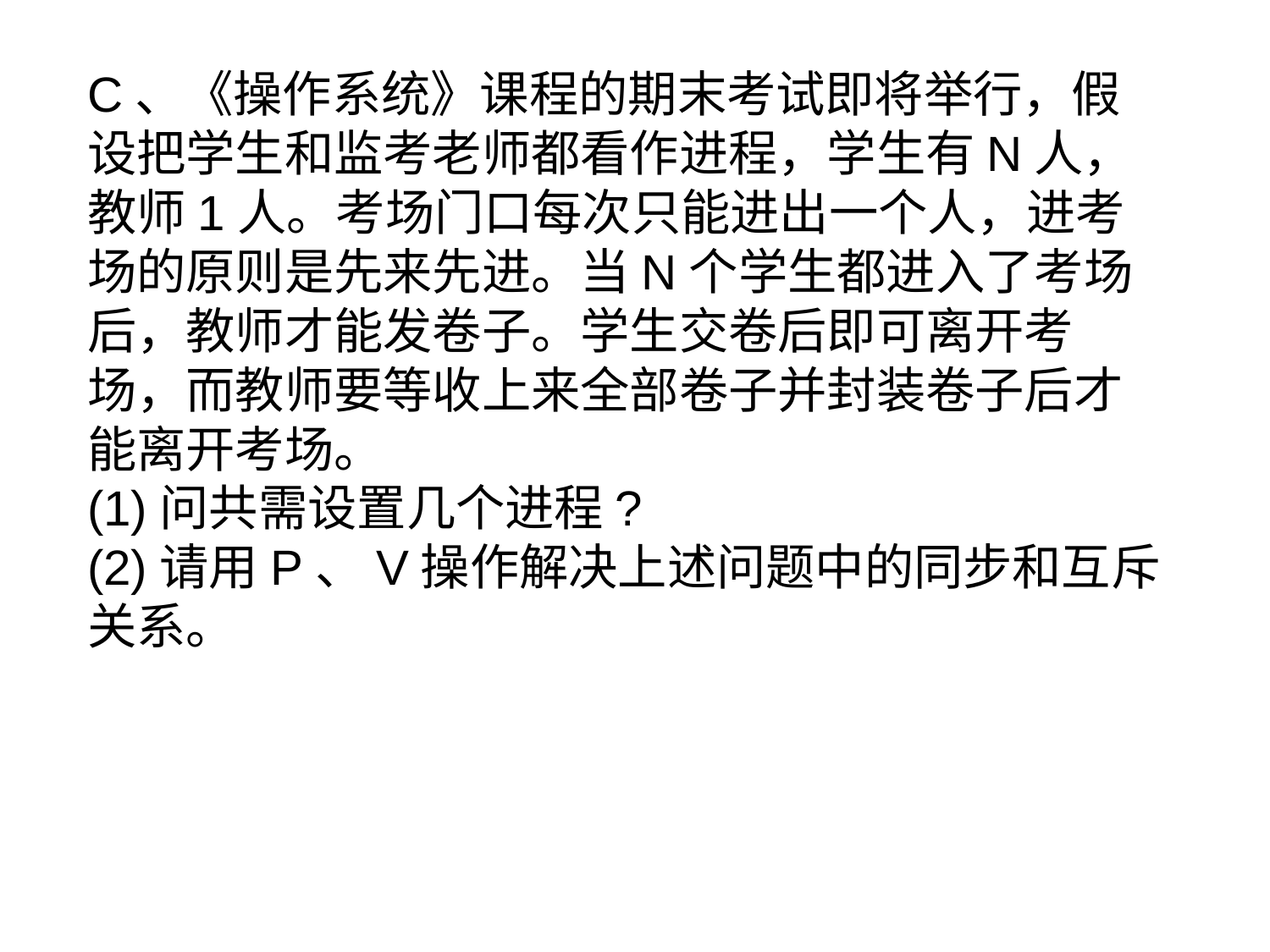

C、《操作系统》课程的期末考试即将举行，假设把学生和监考老师都看作进程，学生有N人，教师1人。考场门口每次只能进出一个人，进考场的原则是先来先进。当N个学生都进入了考场后，教师才能发卷子。学生交卷后即可离开考场，而教师要等收上来全部卷子并封装卷子后才能离开考场。
(1)问共需设置几个进程?
(2)请用P、V操作解决上述问题中的同步和互斥关系。